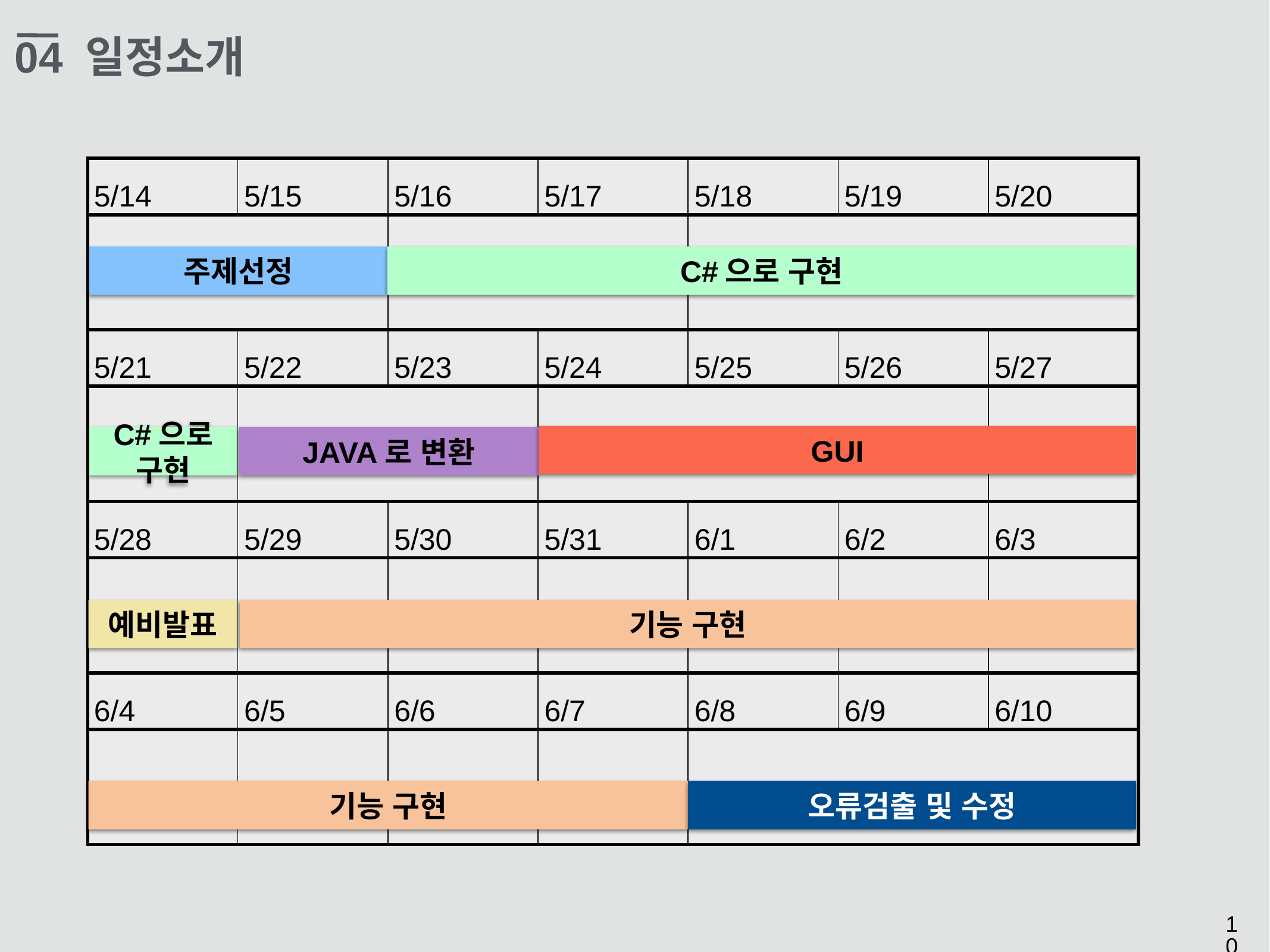

04 일정소개

| 5/14 | 5/15 | 5/16 | 5/17 | 5/18 | 5/19 | 5/20 |
| --- | --- | --- | --- | --- | --- | --- |
|  |  |  |  |  |  |  |
| 5/21 | 5/22 | 5/23 | 5/24 | 5/25 | 5/26 | 5/27 |
|  |  |  |  |  |  |  |
| 5/28 | 5/29 | 5/30 | 5/31 | 6/1 | 6/2 | 6/3 |
|  |  |  |  |  |  |  |
| 6/4 | 6/5 | 6/6 | 6/7 | 6/8 | 6/9 | 6/10 |
|  |  |  |  |  |  |  |
주제선정
C#으로 구현
GUI
JAVA로 변환
C#으로 구현
예비발표
기능 구현

기능 구현
오류검출 및 수정
10